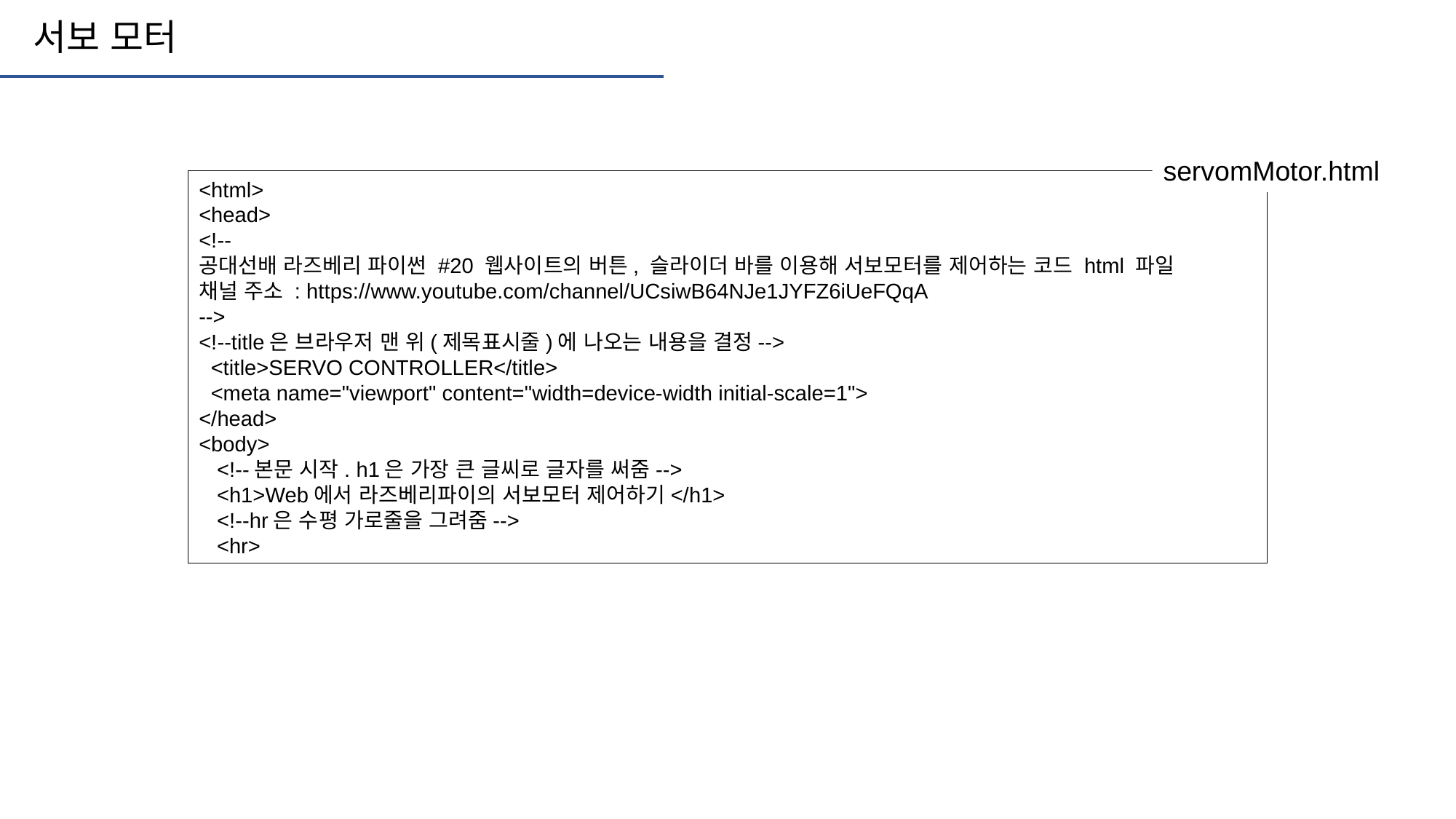

서보 모터
servomMotor.html
<html>
<head>
<!--
공대선배 라즈베리 파이썬 #20 웹사이트의 버튼, 슬라이더 바를 이용해 서보모터를 제어하는 코드 html 파일
채널 주소 : https://www.youtube.com/channel/UCsiwB64NJe1JYFZ6iUeFQqA
-->
<!--title은 브라우저 맨 위(제목표시줄)에 나오는 내용을 결정-->
  <title>SERVO CONTROLLER</title>
  <meta name="viewport" content="width=device-width initial-scale=1">
</head>
<body>
   <!--본문 시작. h1은 가장 큰 글씨로 글자를 써줌-->
   <h1>Web에서 라즈베리파이의 서보모터 제어하기</h1>
   <!--hr은 수평 가로줄을 그려줌-->
   <hr>